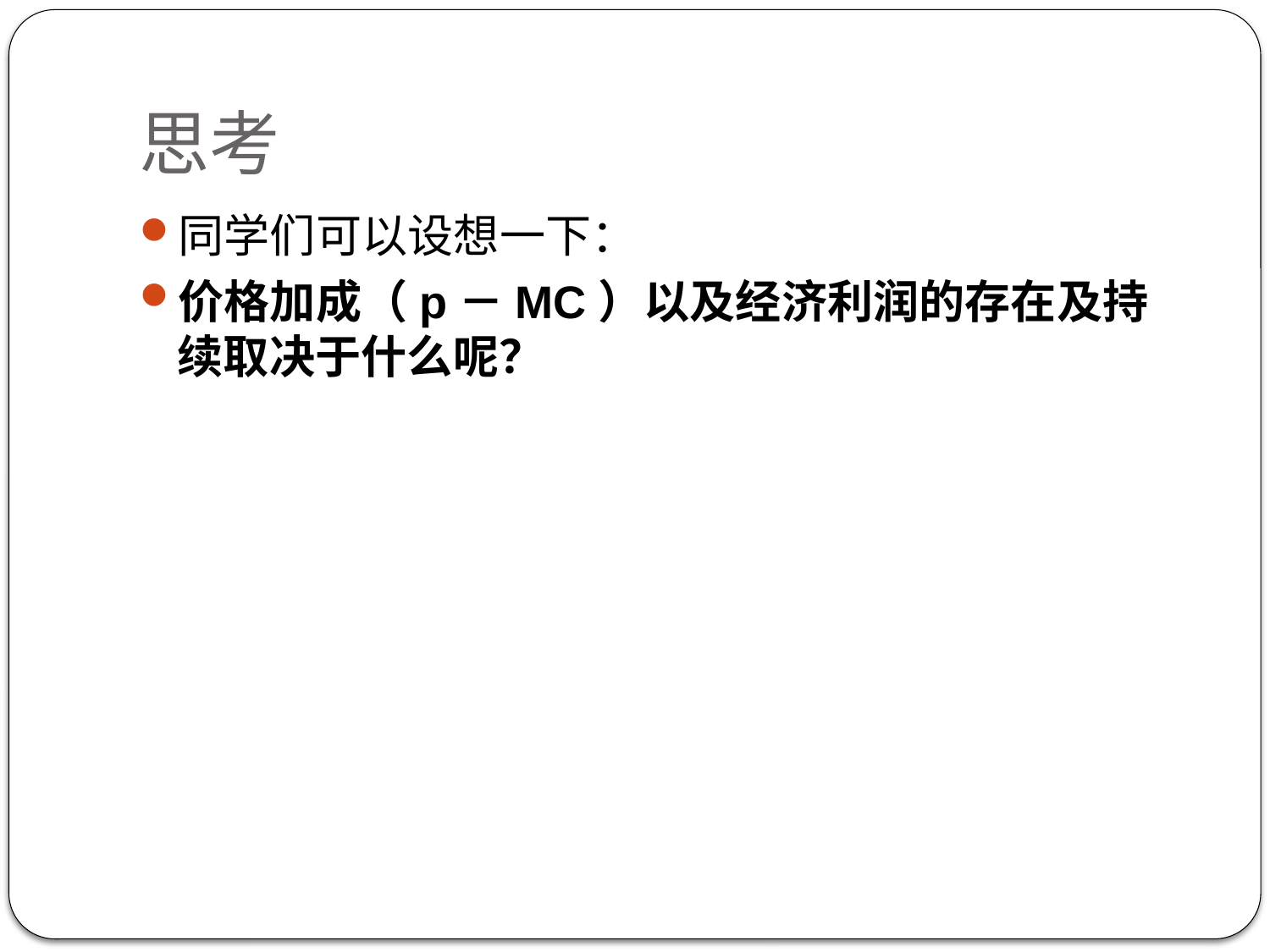

# 思考
同学们可以设想一下：
价格加成（p－MC）以及经济利润的存在及持续取决于什么呢？